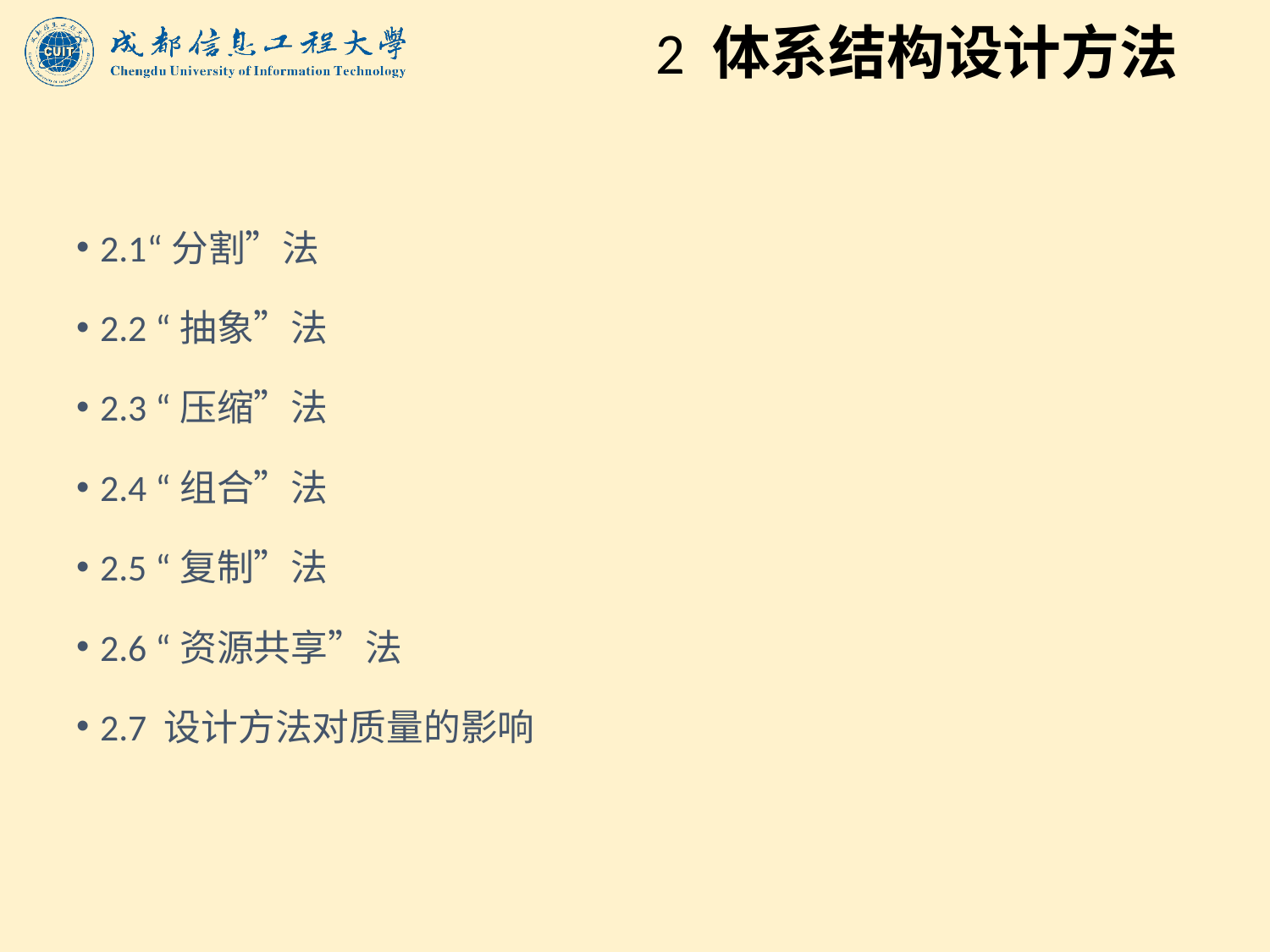

# 2 体系结构设计方法
2.1“分割”法
2.2 “抽象”法
2.3 “压缩”法
2.4 “组合”法
2.5 “复制”法
2.6 “资源共享”法
2.7 设计方法对质量的影响